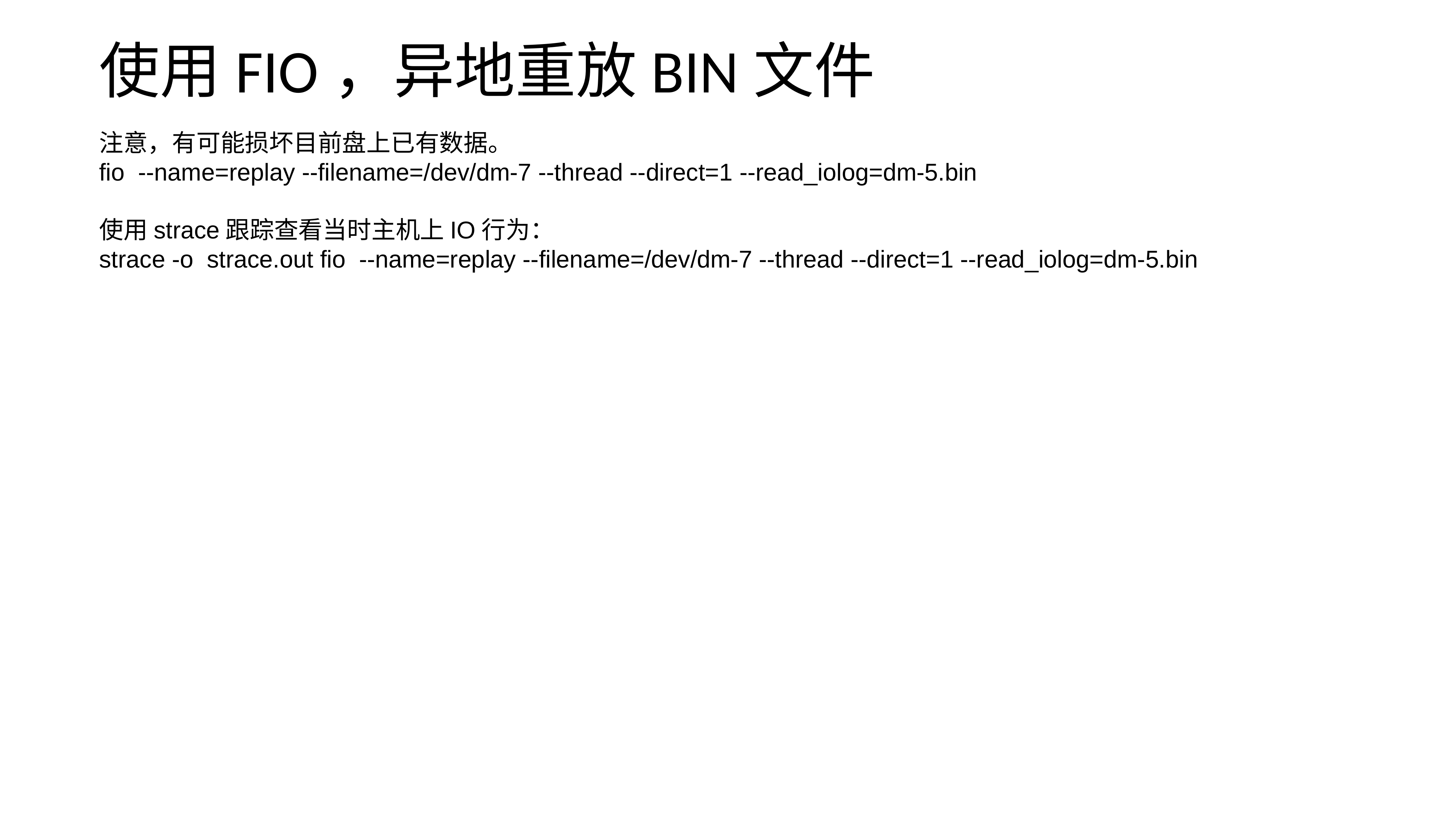

使用FIO，异地重放BIN文件
注意，有可能损坏目前盘上已有数据。
fio  --name=replay --filename=/dev/dm-7 --thread --direct=1 --read_iolog=dm-5.bin

使用strace跟踪查看当时主机上IO行为：
strace -o  strace.out fio  --name=replay --filename=/dev/dm-7 --thread --direct=1 --read_iolog=dm-5.bin